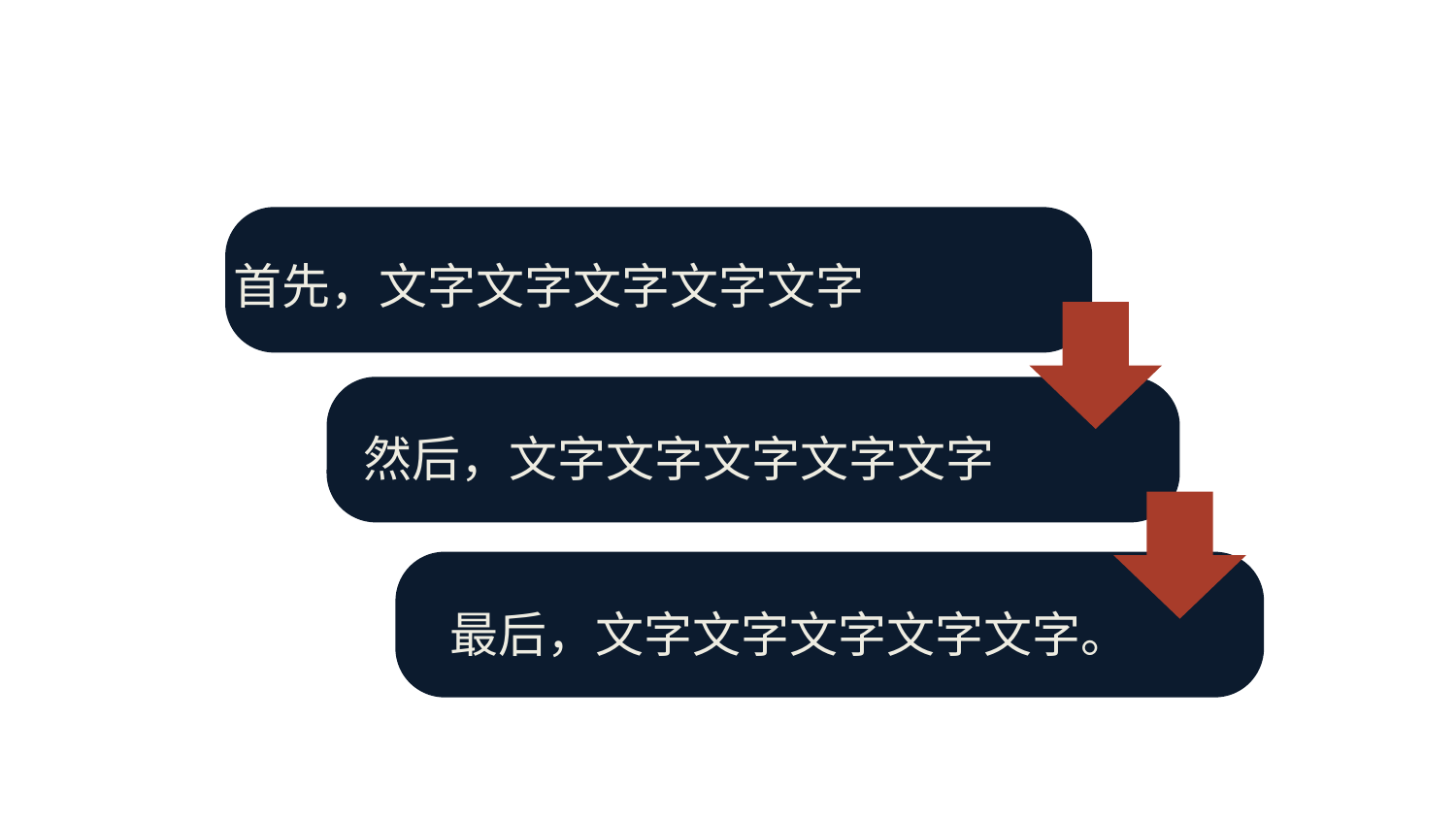

首先，文字文字文字文字文字

然后，文字文字文字文字文字

最后，文字文字文字文字文字。